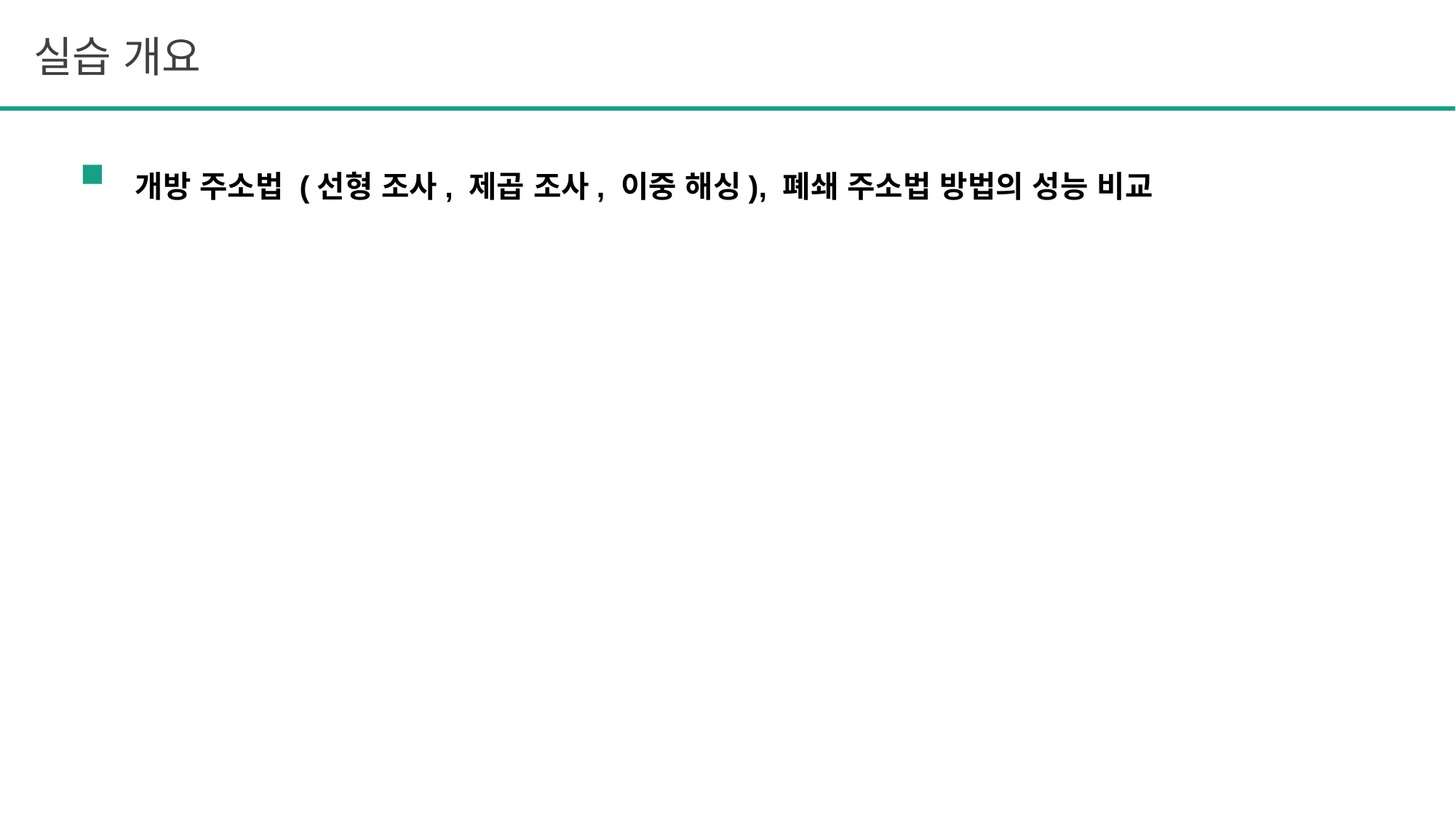

실습 개요
개방 주소법 (선형 조사, 제곱 조사, 이중 해싱), 폐쇄 주소법 방법의 성능 비교